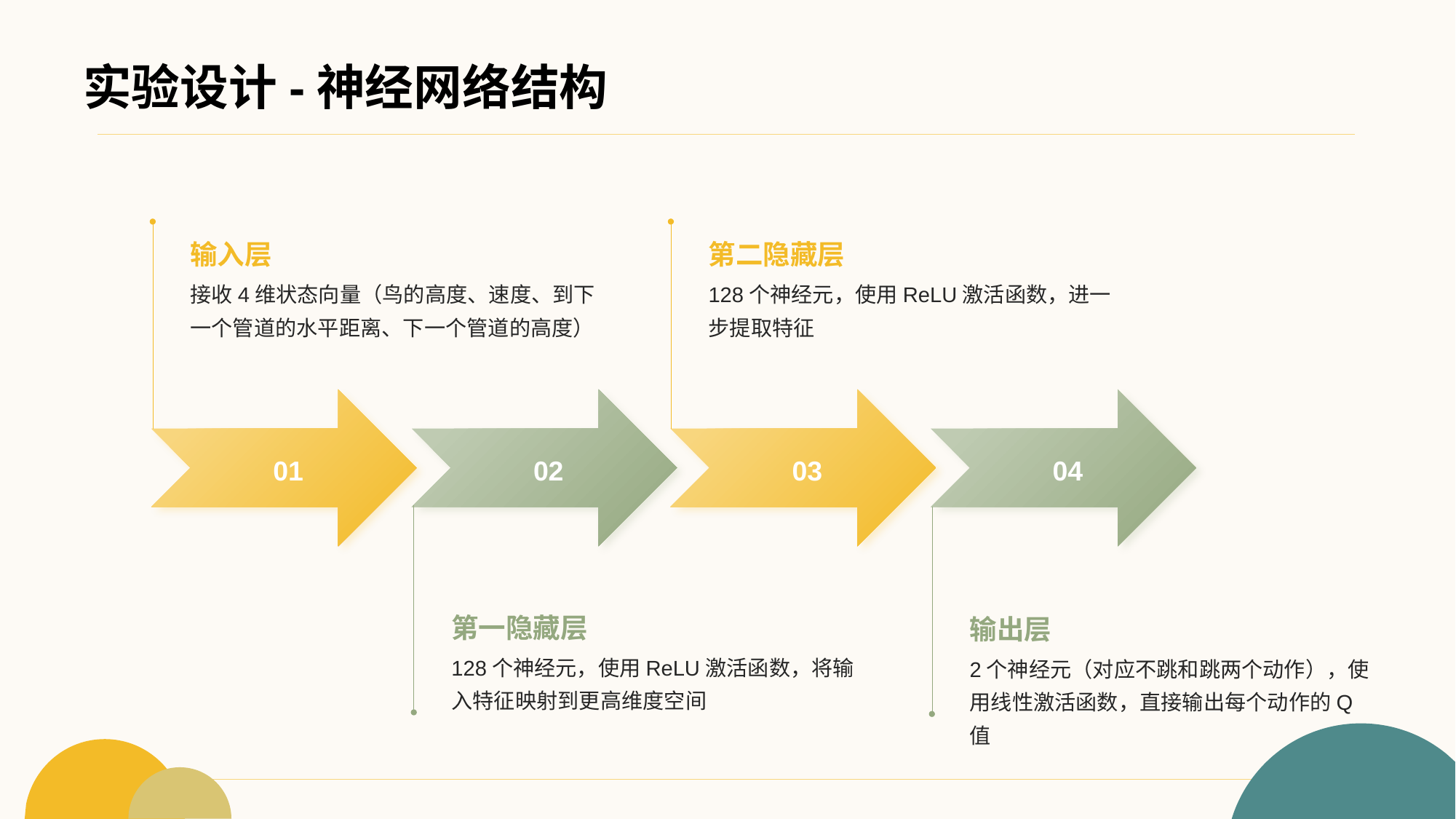

# 实验设计-神经网络结构
输入层
第二隐藏层
接收4维状态向量（鸟的高度、速度、到下一个管道的水平距离、下一个管道的高度）
128个神经元，使用ReLU激活函数，进一步提取特征
01
02
03
04
第一隐藏层
输出层
128个神经元，使用ReLU激活函数，将输入特征映射到更高维度空间
2个神经元（对应不跳和跳两个动作），使用线性激活函数，直接输出每个动作的Q值